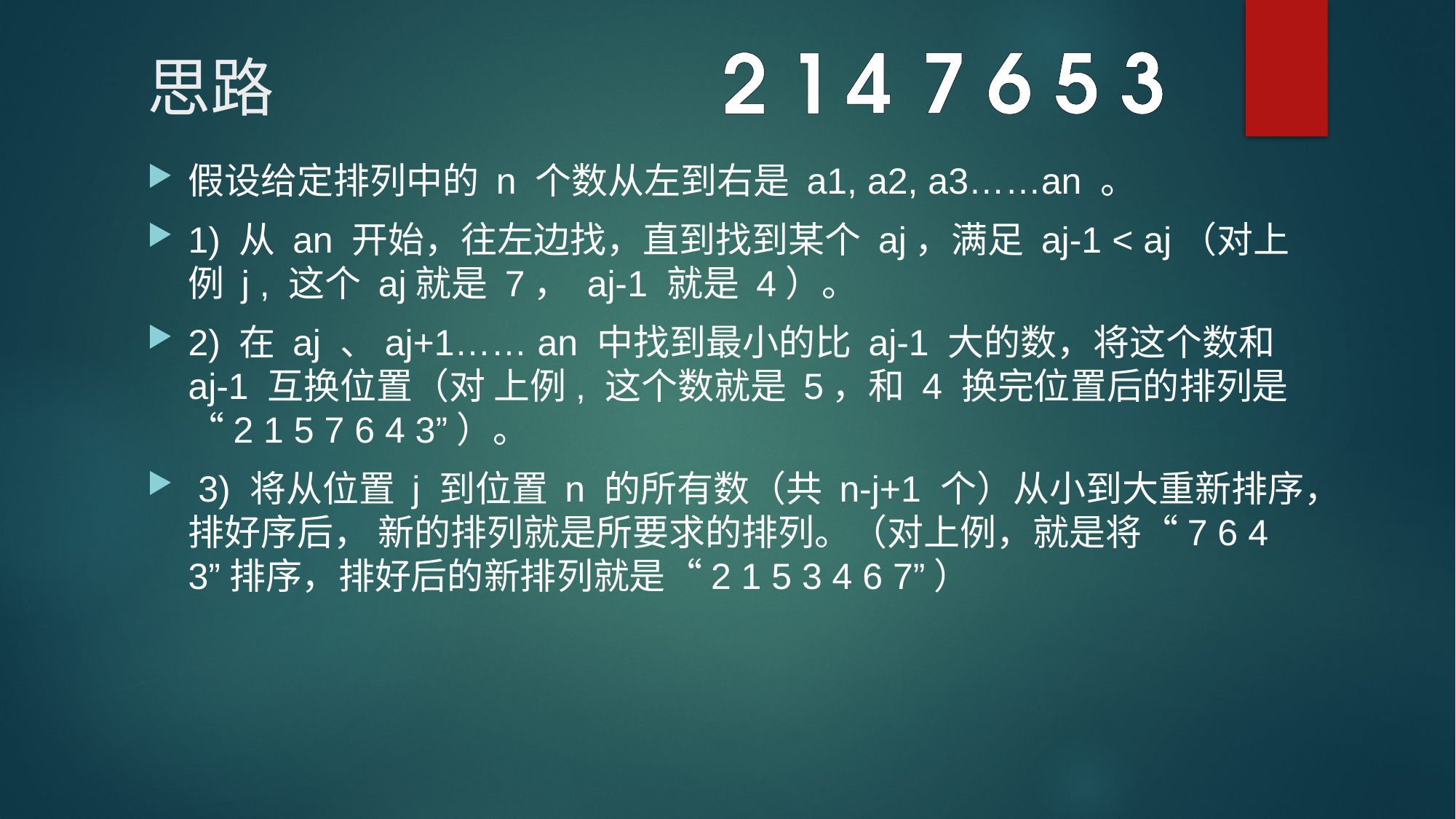

5
3
4
7
6
1
2
# 思路
假设给定排列中的 n 个数从左到右是 a1, a2, a3……an 。
1) 从 an 开始，往左边找，直到找到某个 aj，满足 aj-1 < aj（对上例 j , 这个 aj就是 7， aj-1 就是 4）。
2) 在 aj 、aj+1…… an 中找到最小的比 aj-1 大的数，将这个数和 aj-1 互换位置（对 上例, 这个数就是 5，和 4 换完位置后的排列是 “2 1 5 7 6 4 3”）。
 3) 将从位置 j 到位置 n 的所有数（共 n-j+1 个）从小到大重新排序，排好序后， 新的排列就是所要求的排列。（对上例，就是将“7 6 4 3”排序，排好后的新排列就是“2 1 5 3 4 6 7”）